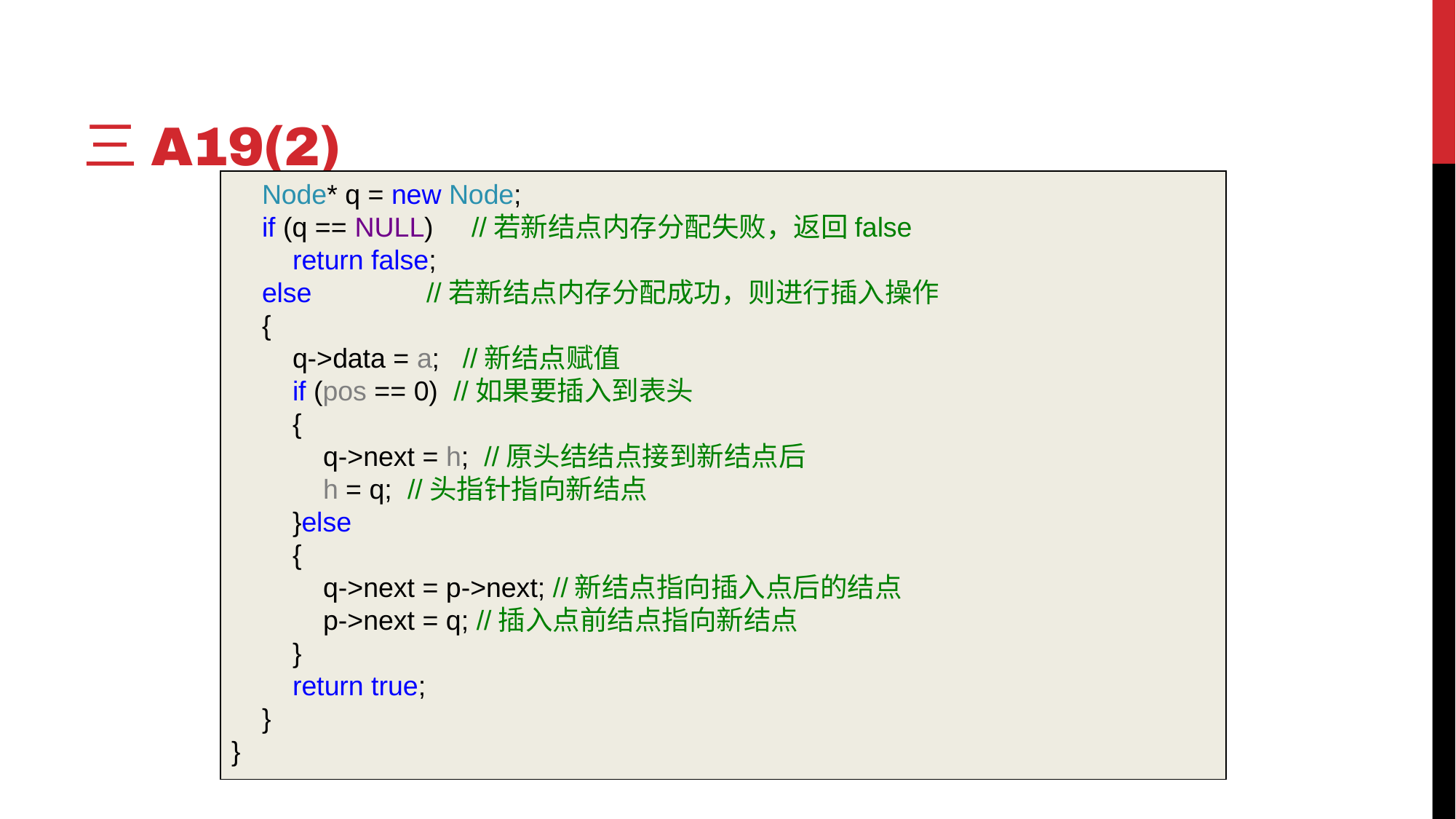

# 三a19(2)
    Node* q = new Node;
    if (q == NULL)     //若新结点内存分配失败，返回false
        return false;
    else               //若新结点内存分配成功，则进行插入操作
    {
        q->data = a;   //新结点赋值
        if (pos == 0)  //如果要插入到表头
        {
            q->next = h;  //原头结结点接到新结点后
            h = q;  //头指针指向新结点
        }else
        {
            q->next = p->next; //新结点指向插入点后的结点
            p->next = q; //插入点前结点指向新结点
        }
        return true;
    }
}